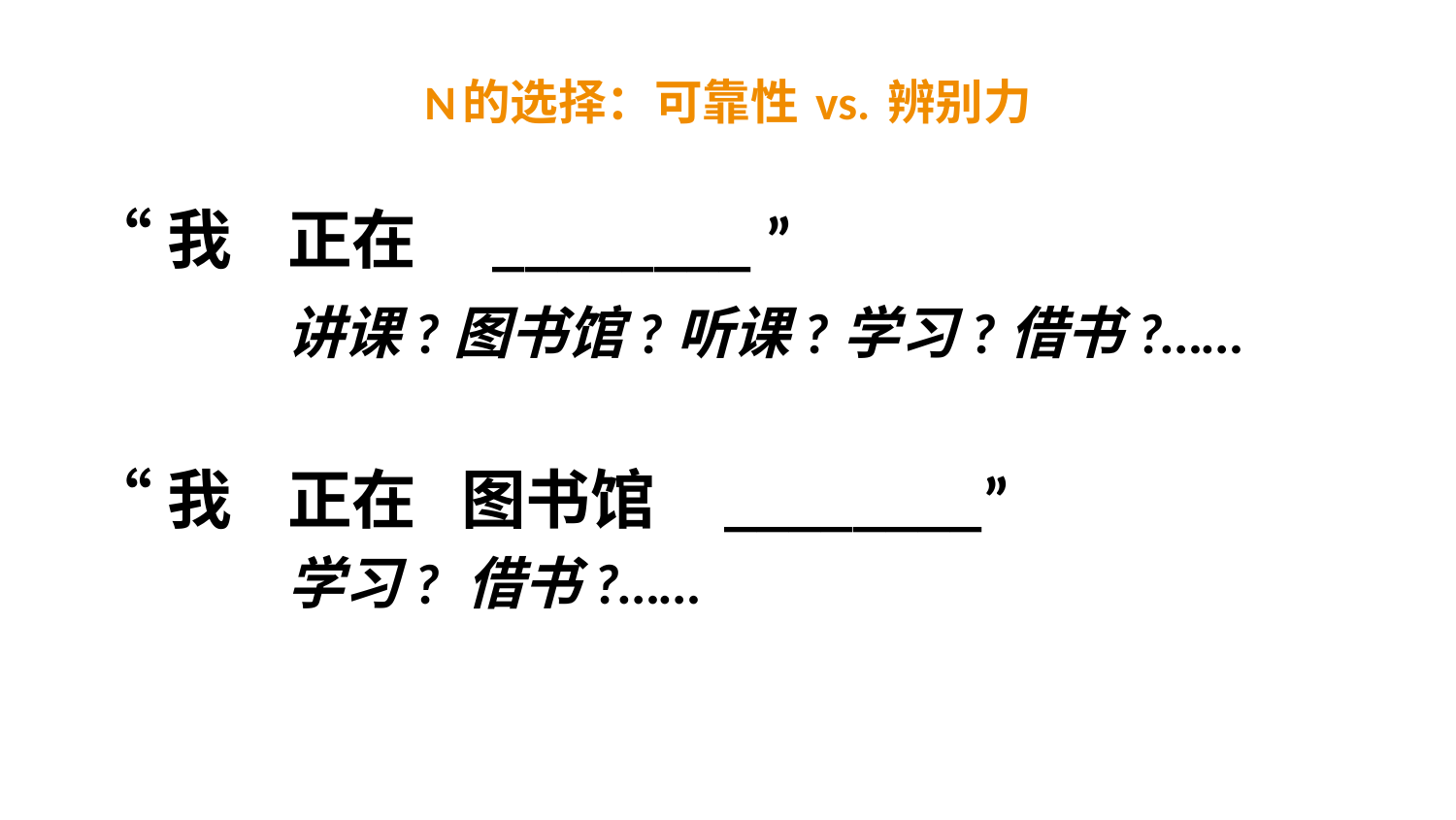

# N的选择：可靠性 vs. 辨别力
“我	正在	   ________ ”
		讲课?图书馆?听课?学习?借书?……

“我	正在   图书馆 	________”
		学习? 借书?……